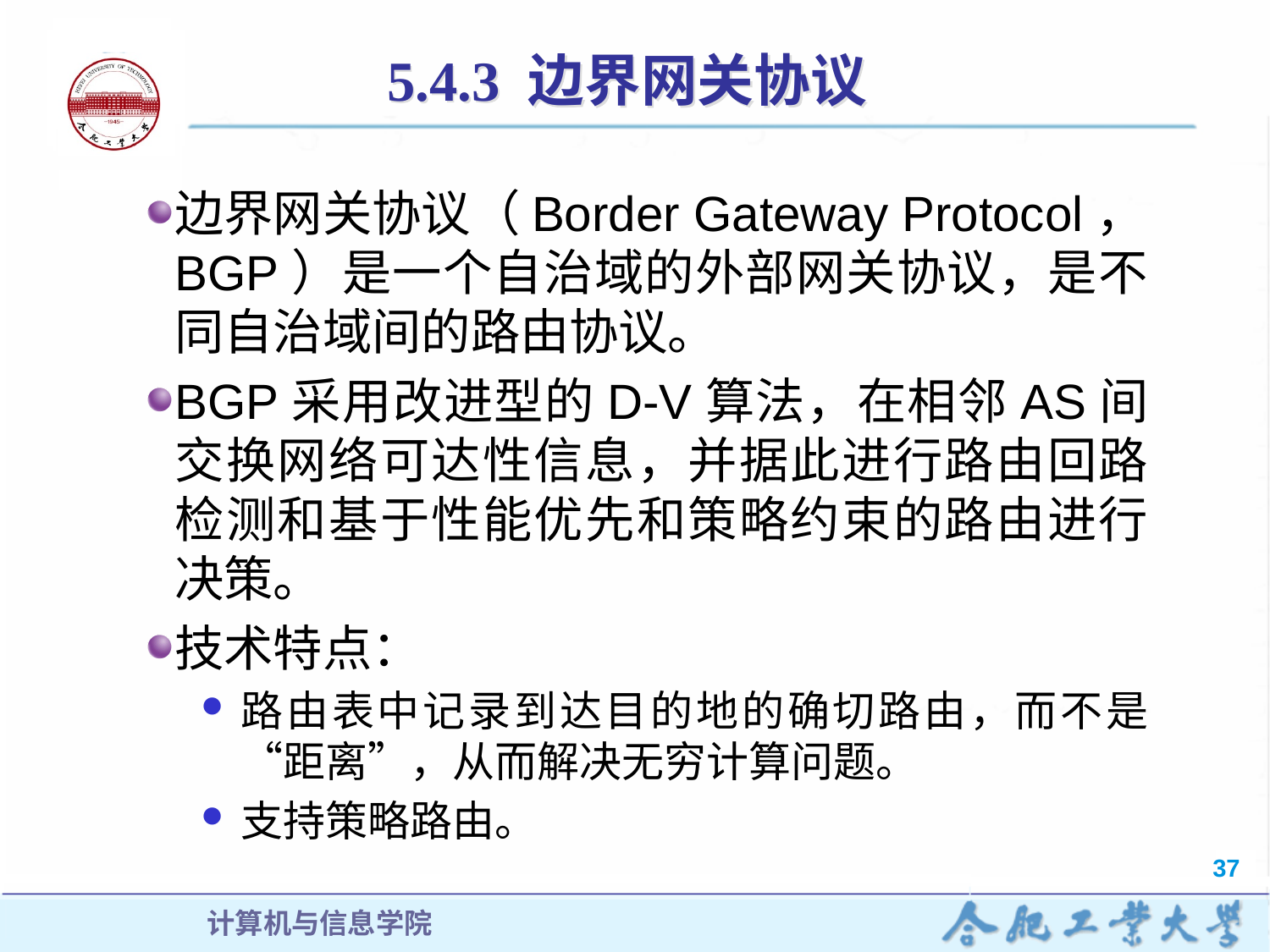

# 5.4.3 边界网关协议
边界网关协议（Border Gateway Protocol，BGP）是一个自治域的外部网关协议，是不同自治域间的路由协议。
BGP采用改进型的D-V算法，在相邻AS间交换网络可达性信息，并据此进行路由回路检测和基于性能优先和策略约束的路由进行决策。
技术特点：
路由表中记录到达目的地的确切路由，而不是“距离”，从而解决无穷计算问题。
支持策略路由。